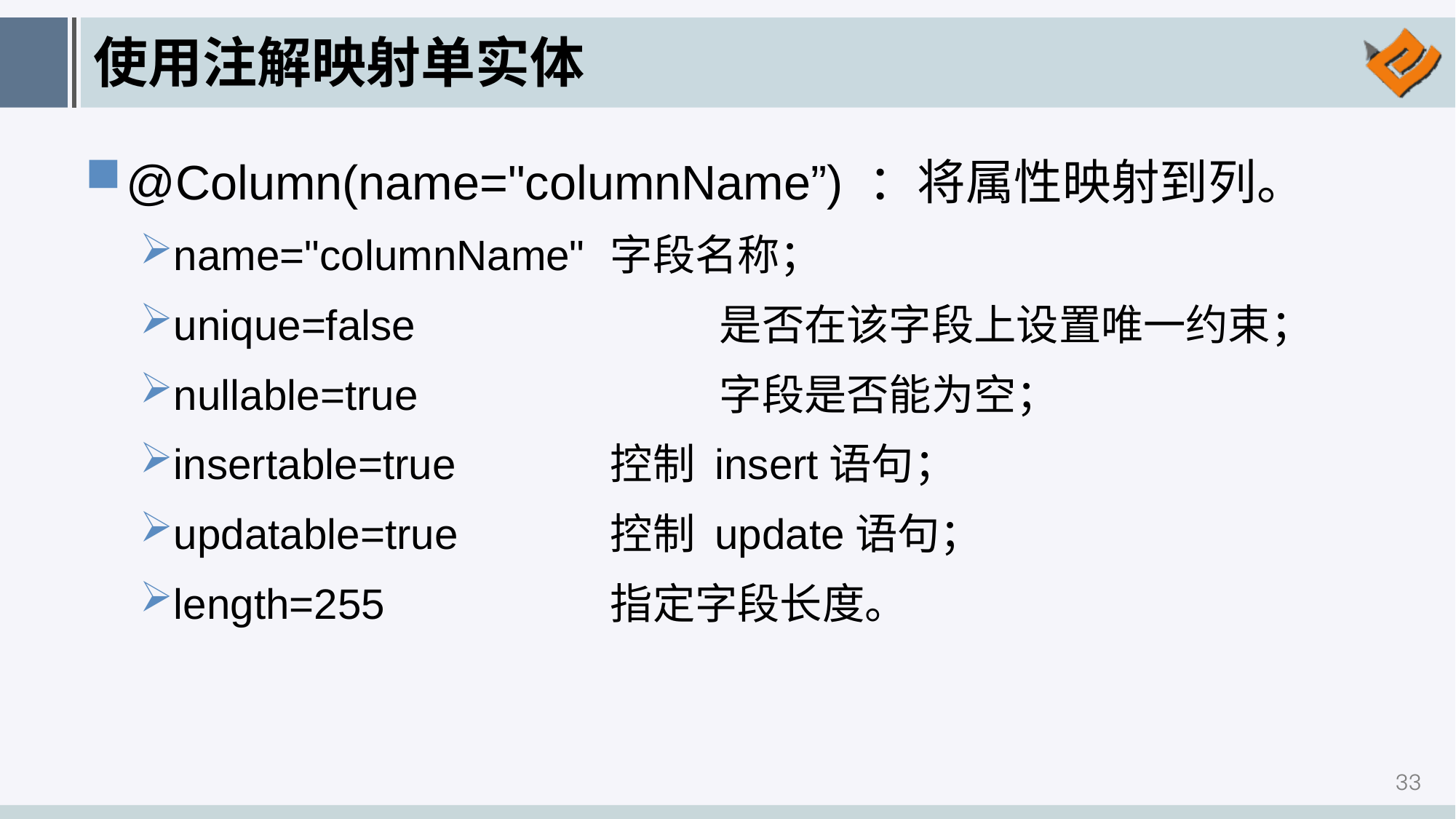

# 使用注解映射单实体
@Column(name="columnName”) ：将属性映射到列。
name="columnName"	字段名称；
unique=false			是否在该字段上设置唯一约束；
nullable=true			字段是否能为空；
insertable=true		控制 insert语句；
updatable=true		控制 update语句；
length=255			指定字段长度。